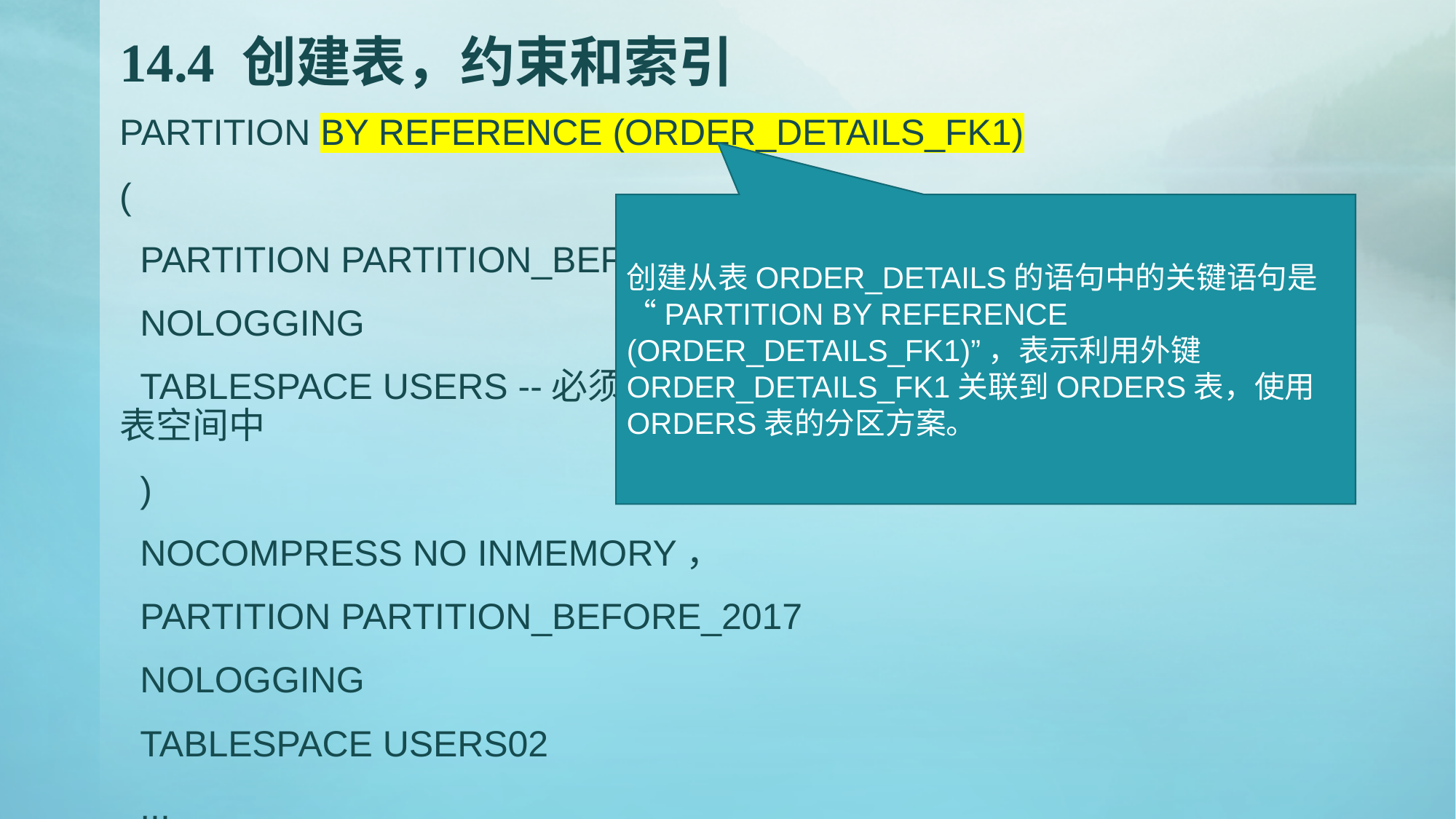

# 14.4 创建表，约束和索引
PARTITION BY REFERENCE (ORDER_DETAILS_FK1)
(
  PARTITION PARTITION_BEFORE_2016
  NOLOGGING
  TABLESPACE USERS --必须指定表空间，否则会将分区存储在用户的默认表空间中
  )
  NOCOMPRESS NO INMEMORY，
  PARTITION PARTITION_BEFORE_2017
  NOLOGGING
  TABLESPACE USERS02
  ...
  )
  NOCOMPRESS NO INMEMORY
)
创建从表ORDER_DETAILS的语句中的关键语句是“PARTITION BY REFERENCE (ORDER_DETAILS_FK1)”，表示利用外键ORDER_DETAILS_FK1关联到ORDERS表，使用ORDERS表的分区方案。